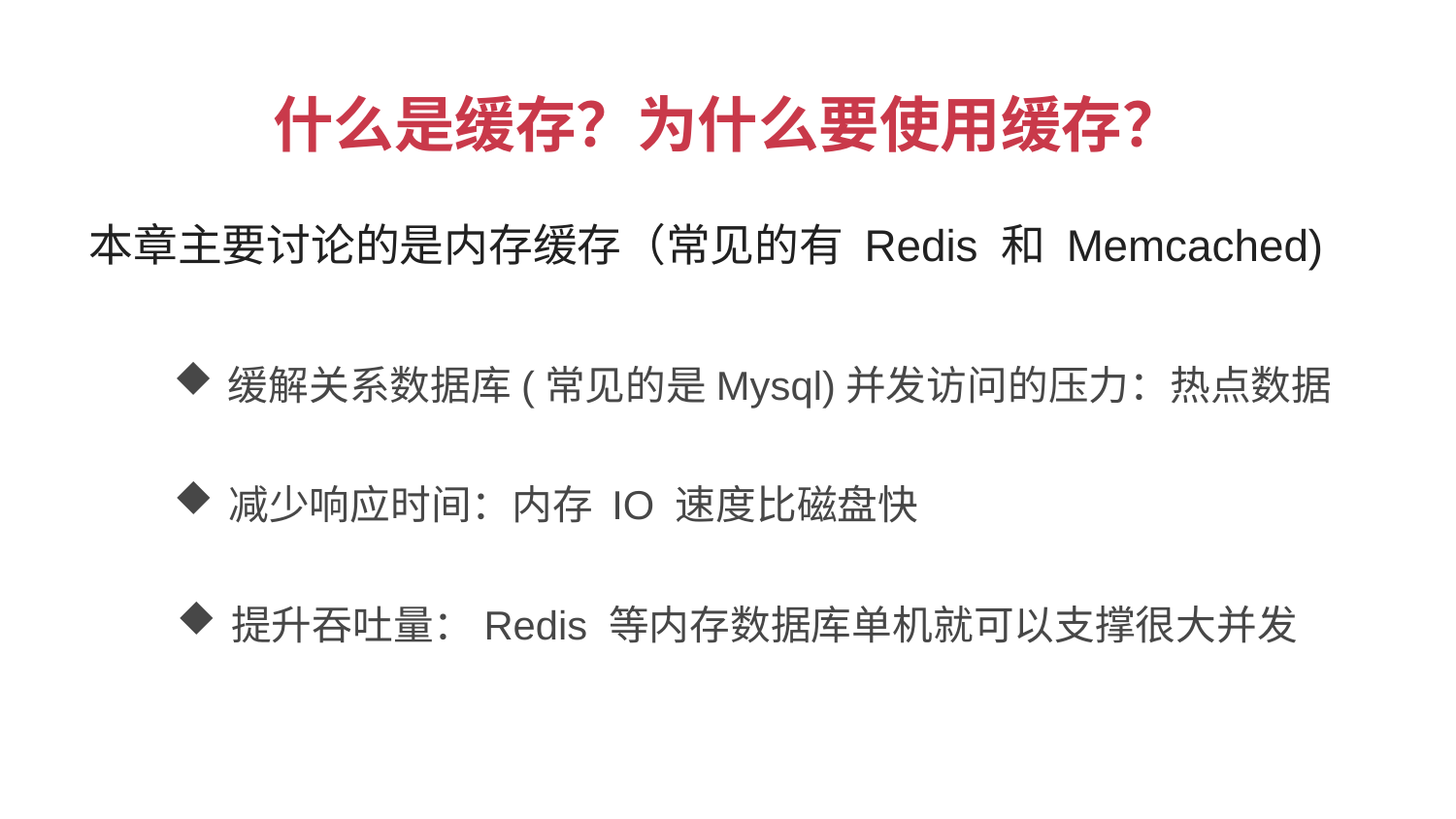

什么是缓存？为什么要使用缓存？
本章主要讨论的是内存缓存（常见的有 Redis 和 Memcached)
缓解关系数据库(常见的是Mysql)并发访问的压力：热点数据
减少响应时间：内存 IO 速度比磁盘快
提升吞吐量：Redis 等内存数据库单机就可以支撑很大并发